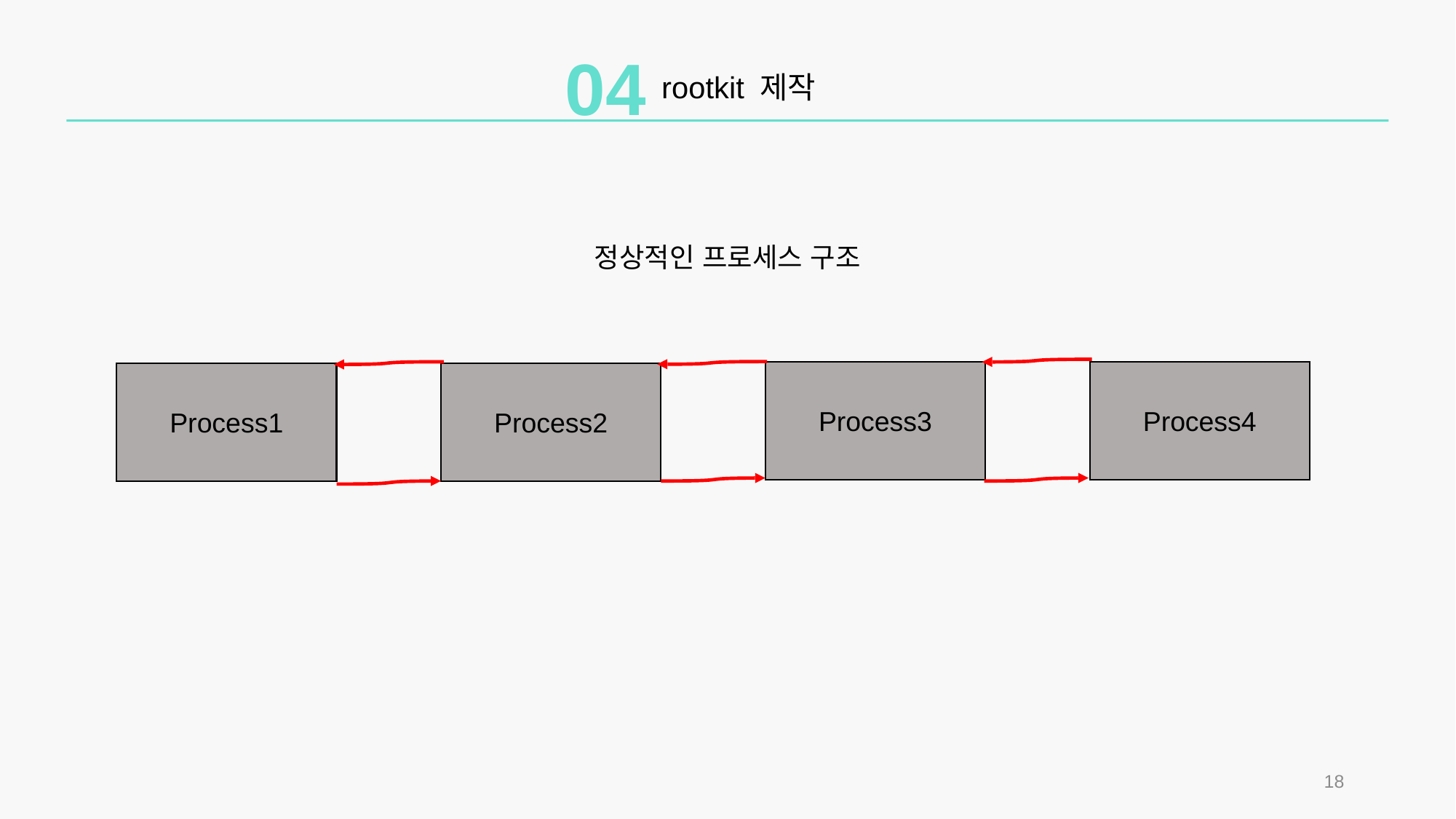

04
rootkit 제작

정상적인 프로세스 구조
Process3
Process4
Process2
Process1
18